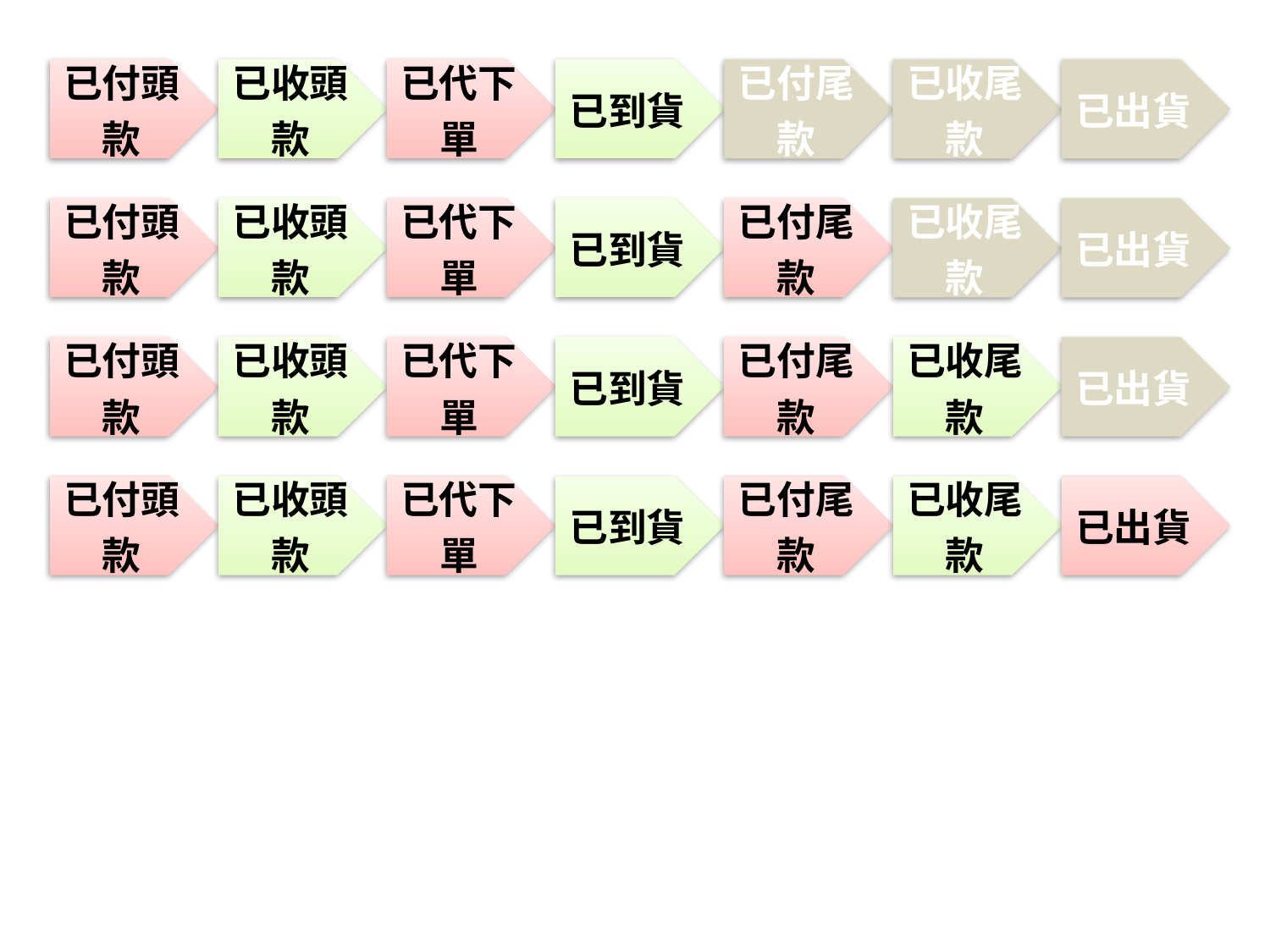

已付頭款
已收頭款
已代下單
已到貨
已付尾款
已收尾款
已出貨
已付頭款
已收頭款
已代下單
已到貨
已付尾款
已收尾款
已出貨
已付頭款
已收頭款
已代下單
已到貨
已付尾款
已收尾款
已出貨
已付頭款
已收頭款
已代下單
已到貨
已付尾款
已收尾款
已出貨